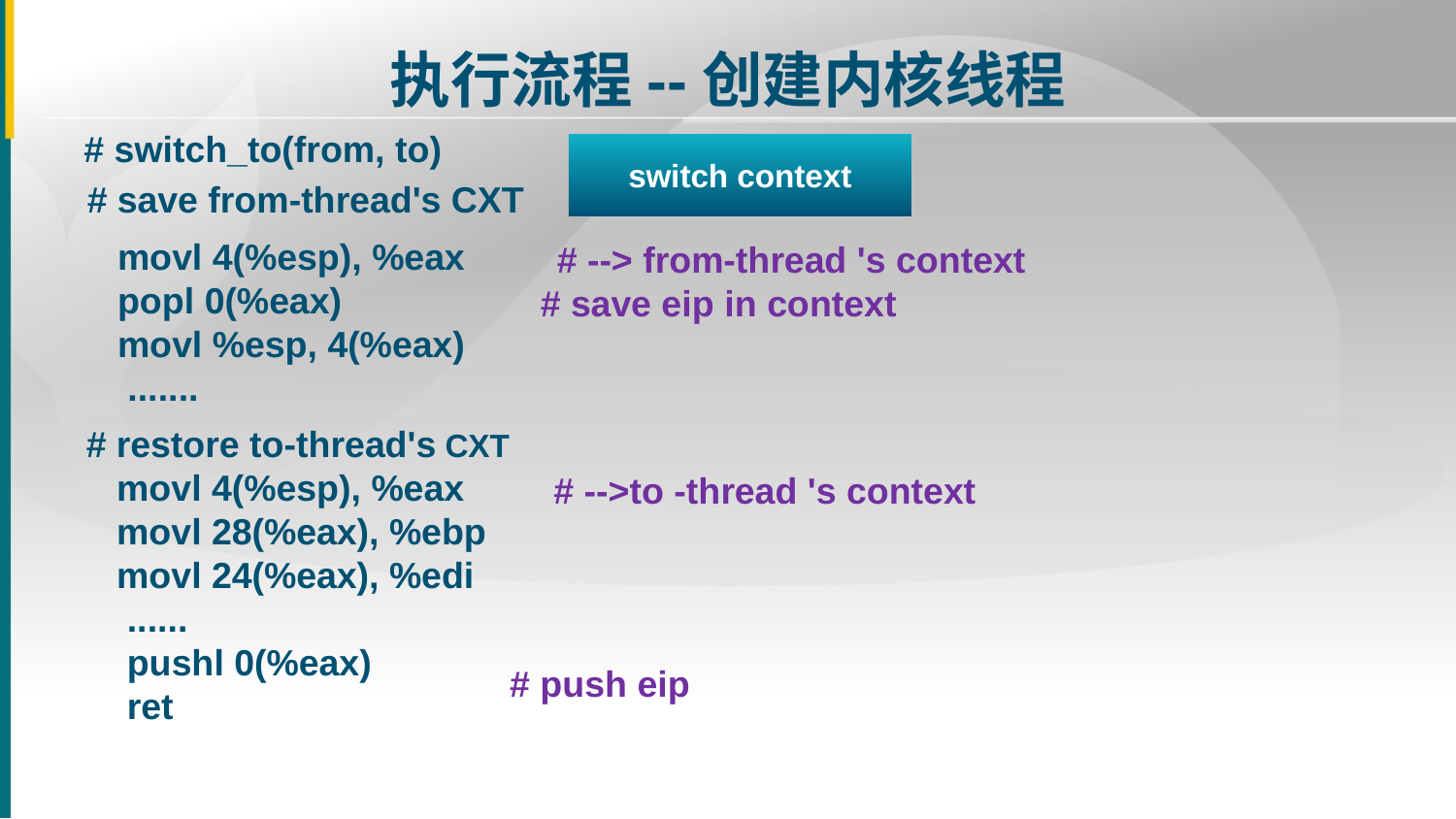

执行流程--创建内核线程
# switch_to(from, to)
switch context
# save from-thread's CXT
movl 4(%esp), %eax
popl 0(%eax)
movl %esp, 4(%eax)
 .......
# --> from-thread 's context
# save eip in context
 # restore to-thread's CXT
    movl 4(%esp), %eax
    movl 28(%eax), %ebp
    movl 24(%eax), %edi
     ......
     pushl 0(%eax)
     ret
# -->to -thread 's context
# push eip